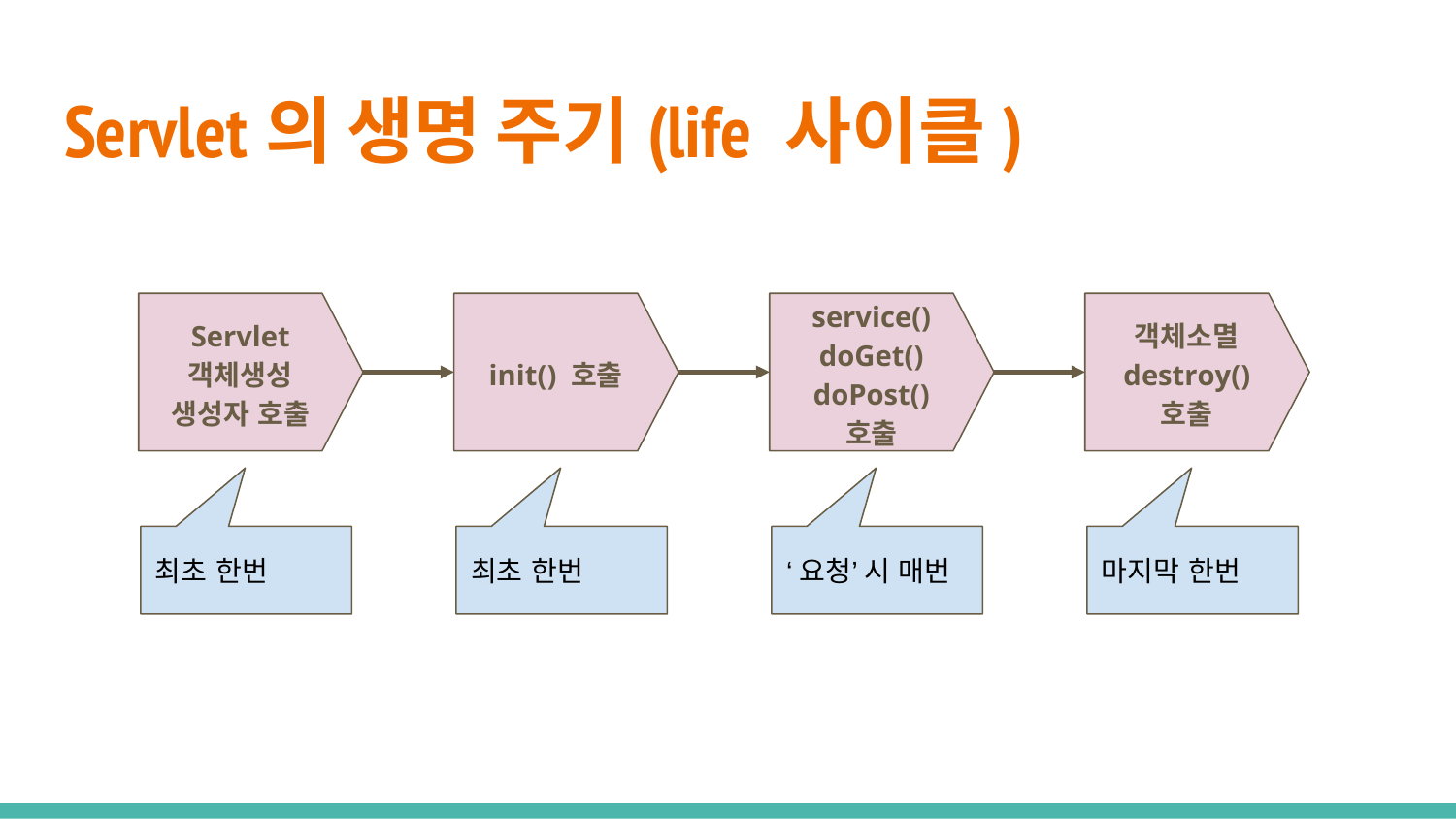

# Servlet의 생명 주기(life 사이클)
Servlet 객체생성
생성자 호출
init() 호출
service() doGet() doPost() 호출
객체소멸
destroy()
호출
최초 한번
최초 한번
‘요청’ 시 매번
마지막 한번